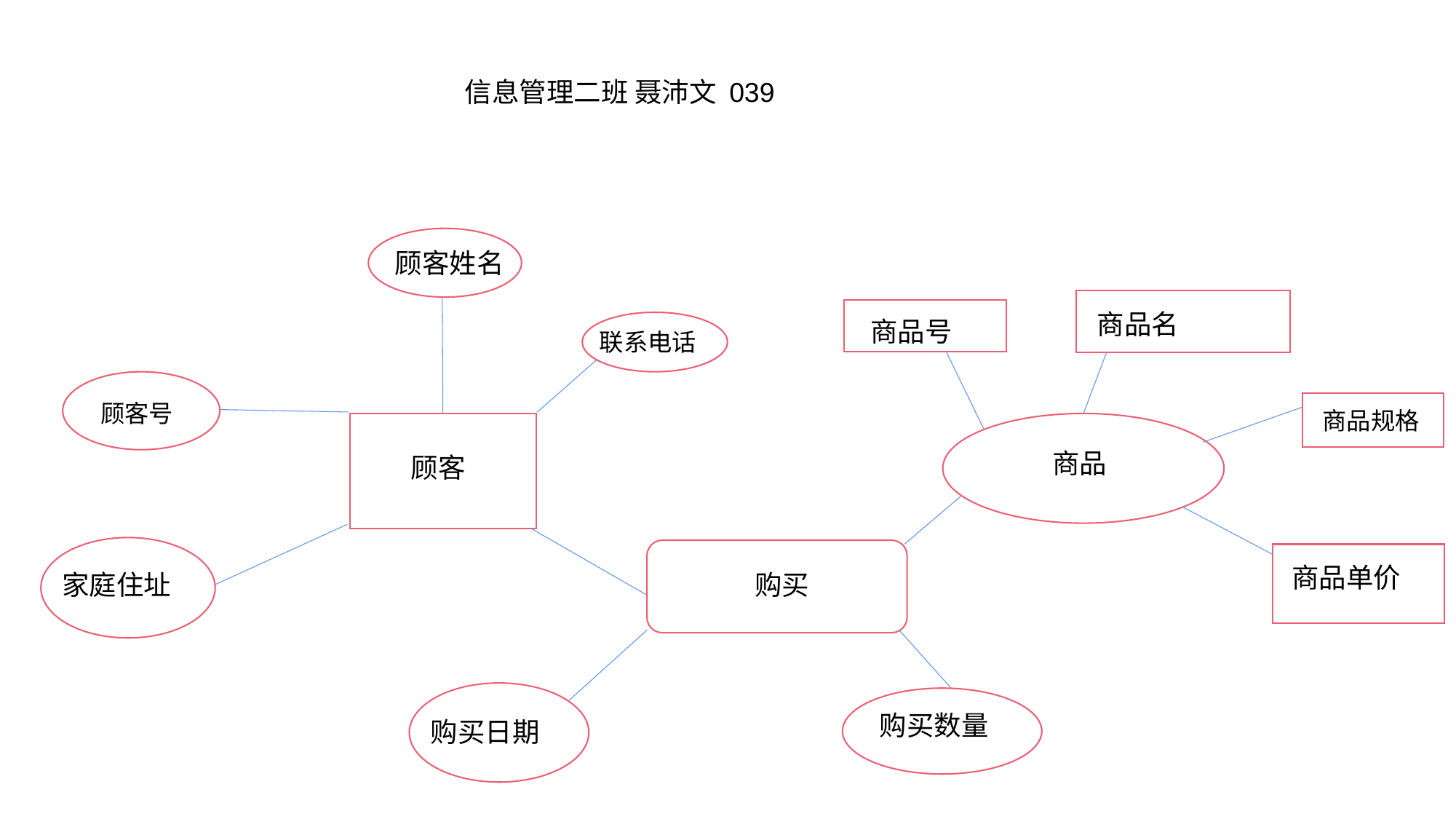

信息管理二班 聂沛文 039

顾客姓名

商品名
商品号

联系电话

顾客号

商品规格

商品
顾客

商品单价
家庭住址
购买

购买数量
购买日期